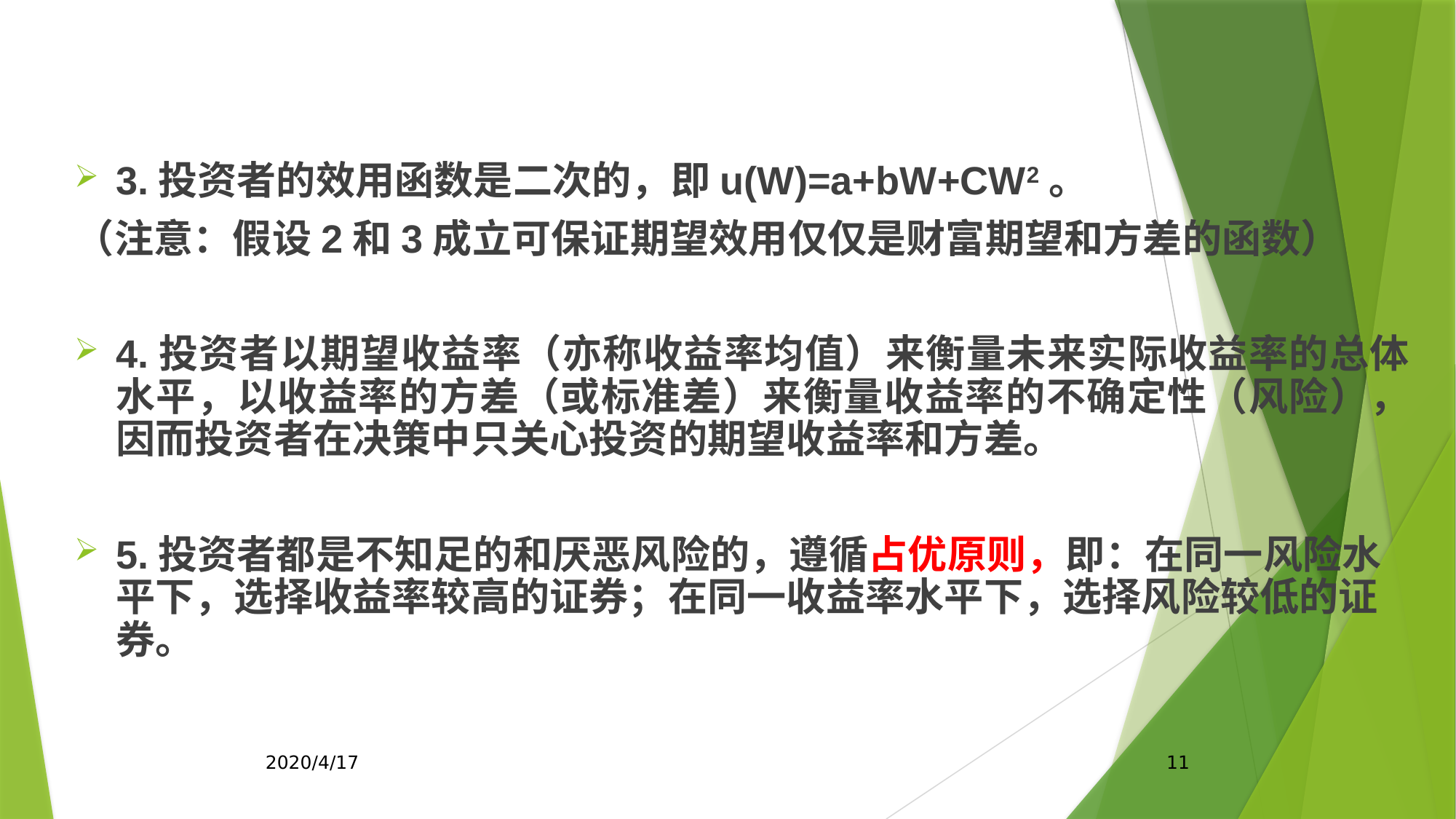

3.投资者的效用函数是二次的，即u(W)=a+bW+CW2。
（注意：假设2和3成立可保证期望效用仅仅是财富期望和方差的函数）

4.投资者以期望收益率（亦称收益率均值）来衡量未来实际收益率的总体水平，以收益率的方差（或标准差）来衡量收益率的不确定性（风险），因而投资者在决策中只关心投资的期望收益率和方差。

5.投资者都是不知足的和厌恶风险的，遵循占优原则，即：在同一风险水平下，选择收益率较高的证券；在同一收益率水平下，选择风险较低的证券。
2020/4/17
11